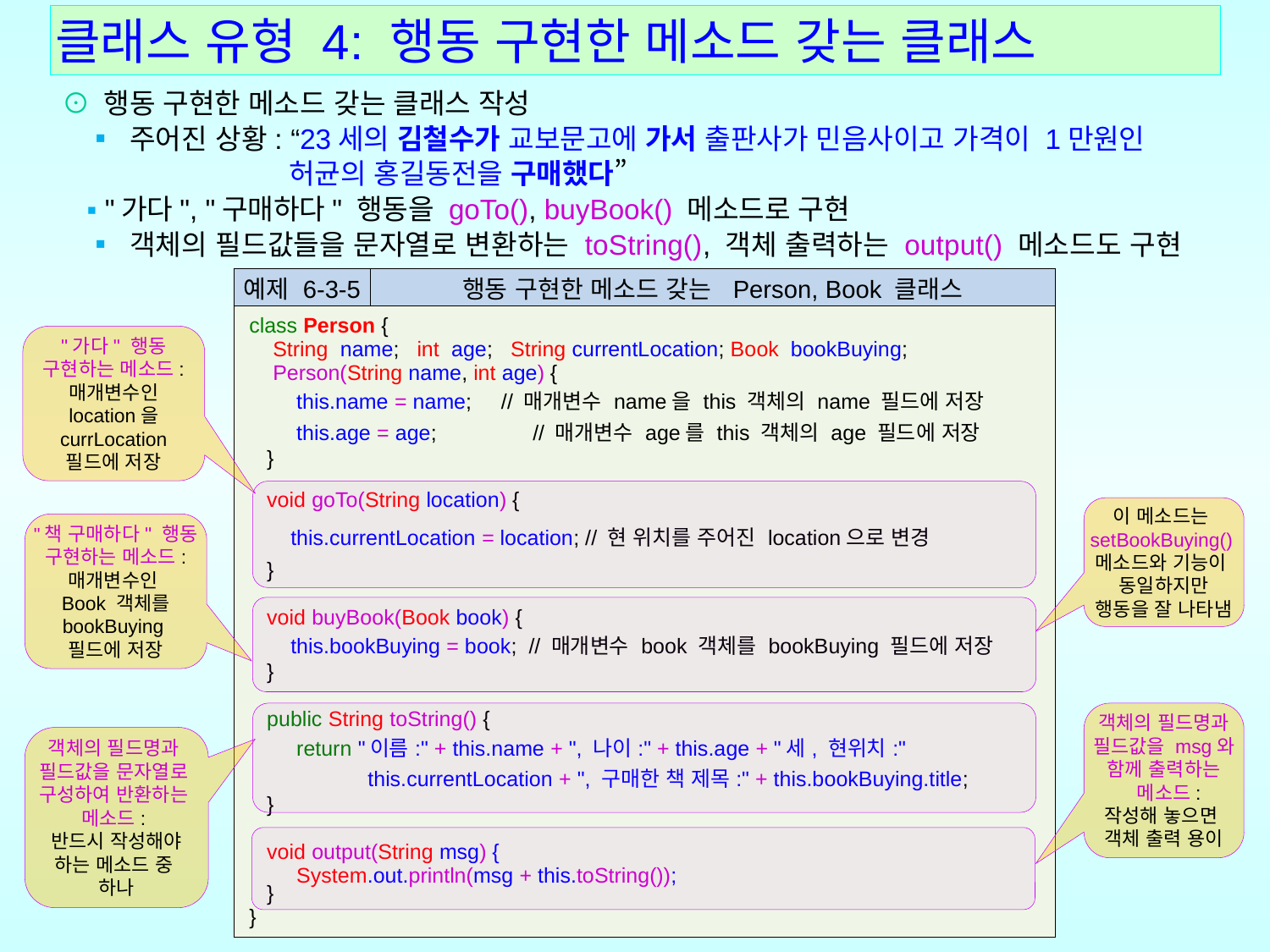

# 클래스 유형 4: 행동 구현한 메소드 갖는 클래스
⊙ 행동 구현한 메소드 갖는 클래스 작성
   ▪ 주어진 상황: “23세의 김철수가 교보문고에 가서 출판사가 민음사이고 가격이 1만원인
                            허균의 홍길동전을 구매했다”
   ▪ "가다", "구매하다" 행동을 goTo(), buyBook() 메소드로 구현
   ▪ 객체의 필드값들을 문자열로 변환하는 toString(), 객체 출력하는 output() 메소드도 구현

| 예제 6-3-5 | 행동 구현한 메소드 갖는 Person, Book 클래스 |
| --- | --- |
| class Person { String name; int age; String currentLocation; Book bookBuying; Person(String name, int age) { this.name = name; // 매개변수 name을 this 객체의 name 필드에 저장 this.age = age; // 매개변수 age를 this 객체의 age 필드에 저장 } void goTo(String location) { this.currentLocation = location; // 현 위치를 주어진 location으로 변경 } void buyBook(Book book) { this.bookBuying = book; // 매개변수 book 객체를 bookBuying 필드에 저장 } public String toString() { return "이름:" + this.name + ", 나이:" + this.age + "세, 현위치:" this.currentLocation + ", 구매한 책 제목:" + this.bookBuying.title; } void output(String msg) { System.out.println(msg + this.toString()); } } |  |
"가다" 행동 구현하는 메소드: 매개변수인 location을 currLocation 필드에 저장

이 메소드는
setBookBuying()메소드와 기능이
동일하지만
행동을 잘 나타냄
"책 구매하다" 행동 구현하는 메소드:
매개변수인
Book 객체를 bookBuying
필드에 저장

객체의 필드명과 필드값을 msg와 함께 출력하는
 메소드:
작성해 놓으면
객체 출력 용이
객체의 필드명과
필드값을 문자열로
구성하여 반환하는
메소드:
반드시 작성해야 하는 메소드 중
하나